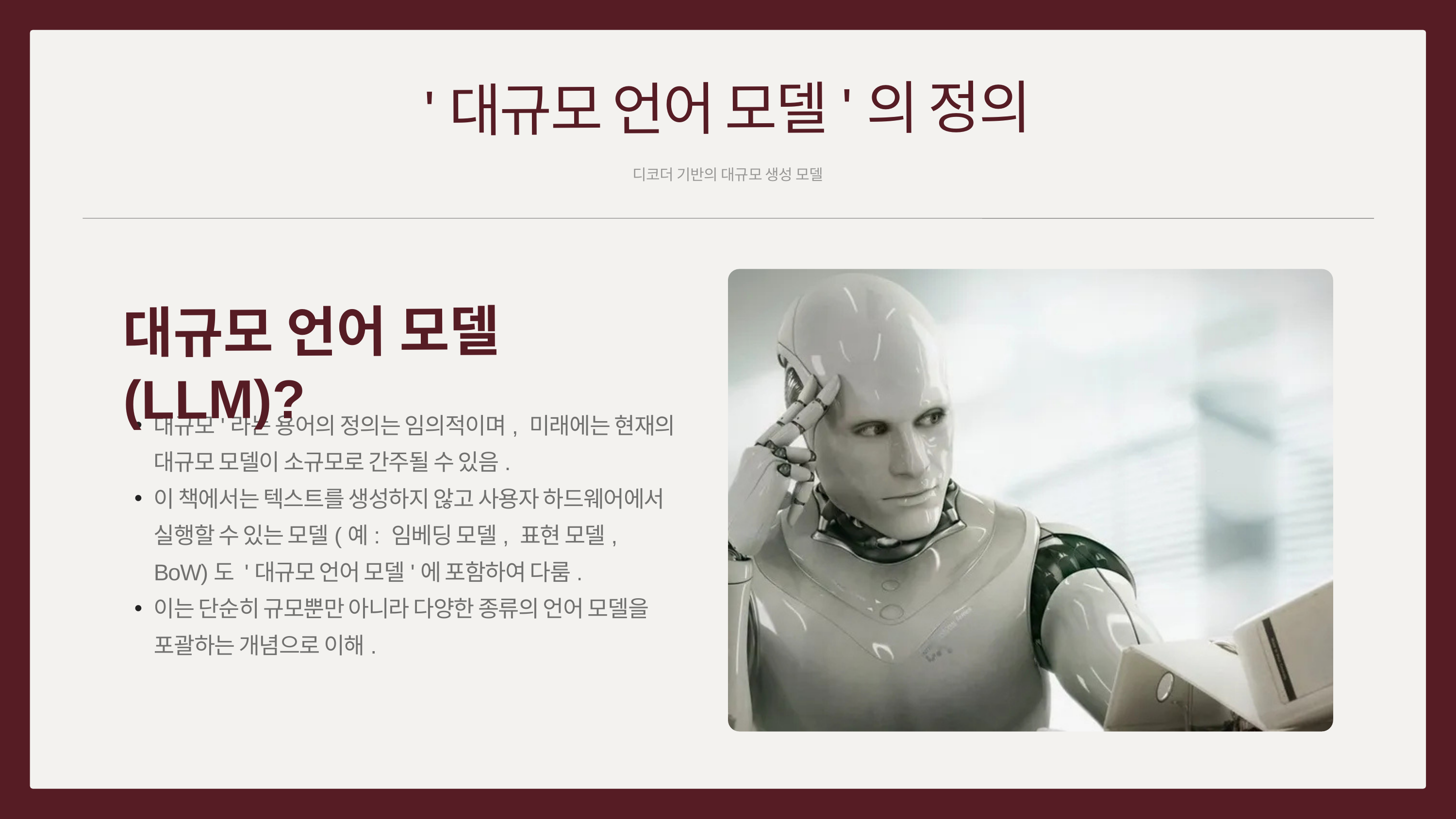

'대규모 언어 모델'의 정의
디코더 기반의 대규모 생성 모델

대규모 언어 모델(LLM)?
대규모'라는 용어의 정의는 임의적이며, 미래에는 현재의 대규모 모델이 소규모로 간주될 수 있음.
이 책에서는 텍스트를 생성하지 않고 사용자 하드웨어에서 실행할 수 있는 모델(예: 임베딩 모델, 표현 모델, BoW)도 '대규모 언어 모델'에 포함하여 다룸.
이는 단순히 규모뿐만 아니라 다양한 종류의 언어 모델을 포괄하는 개념으로 이해.